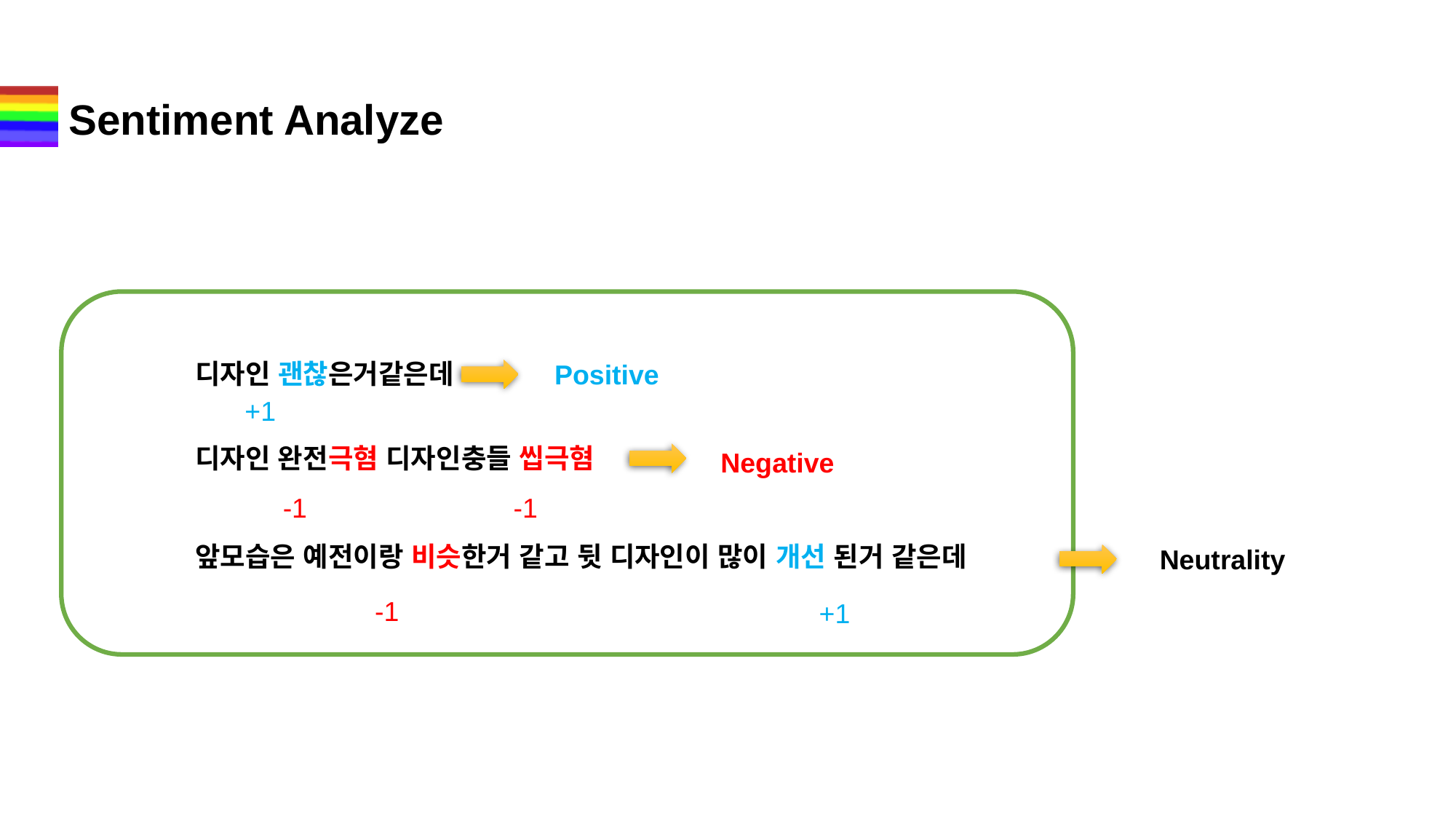

# Sentiment Analyze

디자인 괜찮은거같은데

디자인 완전극혐 디자인충들 씹극혐

앞모습은 예전이랑 비슷한거 같고 뒷 디자인이 많이 개선 된거 같은데
Positive

+1
Negative

-1
-1
Neutrality

-1
+1